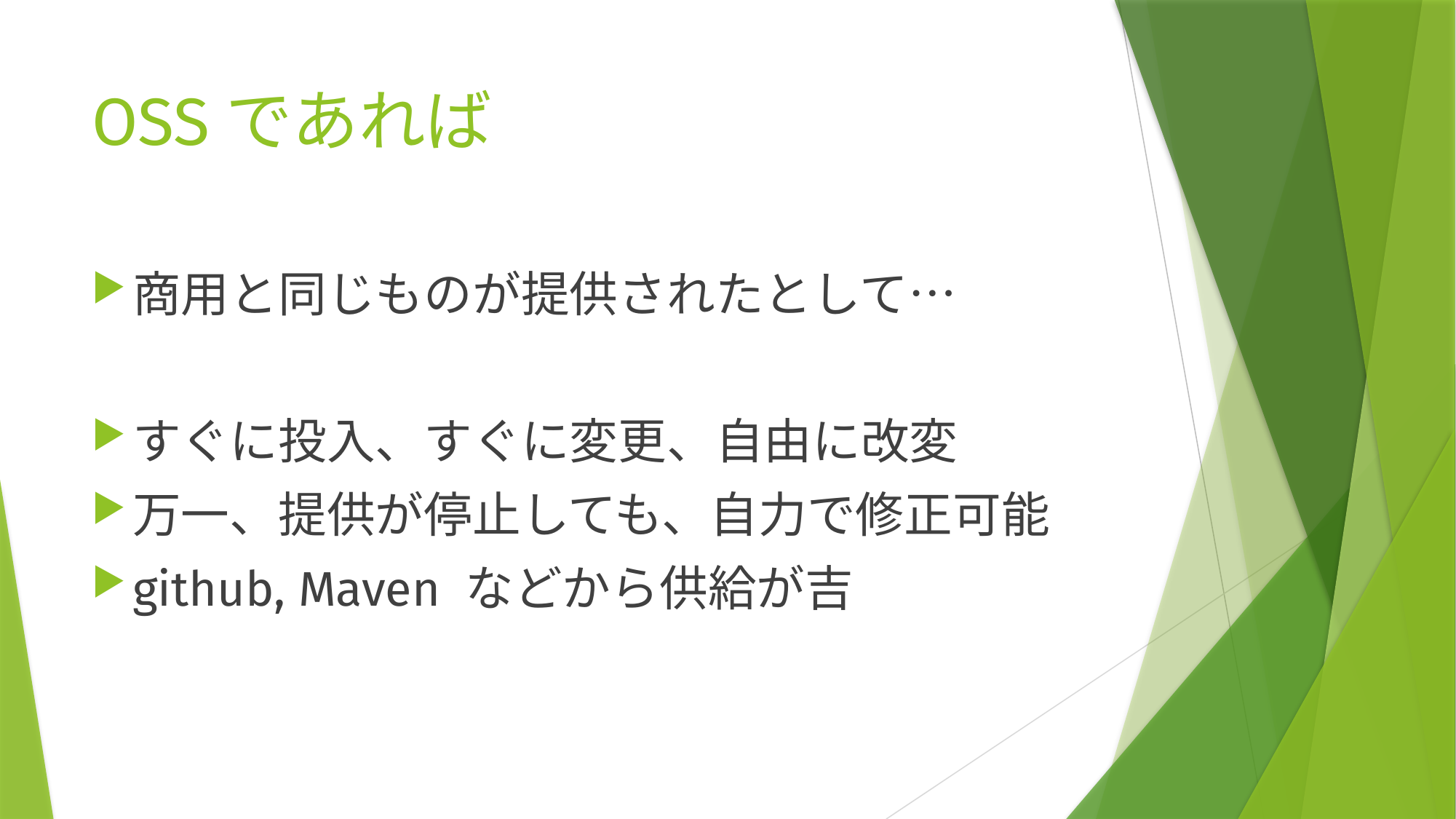

# OSSであれば
商用と同じものが提供されたとして…

すぐに投入、すぐに変更、自由に改変
万一、提供が停止しても、自力で修正可能
github, Maven などから供給が吉